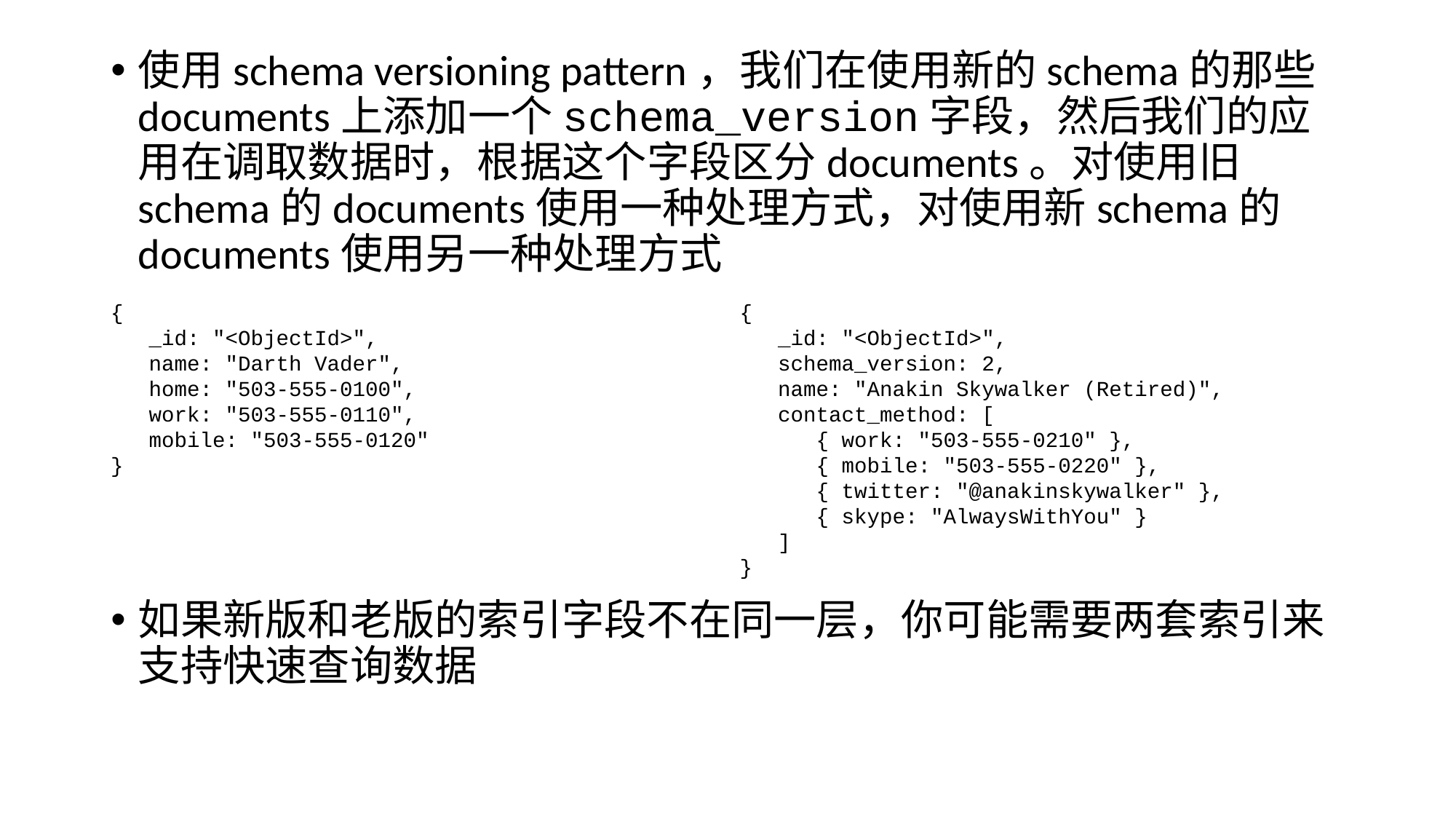

使用schema versioning pattern，我们在使用新的schema的那些documents上添加一个schema_version字段，然后我们的应用在调取数据时，根据这个字段区分documents。对使用旧schema的documents使用一种处理方式，对使用新schema的documents使用另一种处理方式

如果新版和老版的索引字段不在同一层，你可能需要两套索引来支持快速查询数据
{
   _id: "<ObjectId>",
   name: "Darth Vader",
   home: "503-555-0100",
   work: "503-555-0110",
   mobile: "503-555-0120"
}
{
   _id: "<ObjectId>",
   schema_version: 2,
   name: "Anakin Skywalker (Retired)",
   contact_method: [
      { work: "503-555-0210" },
      { mobile: "503-555-0220" },
      { twitter: "@anakinskywalker" },
      { skype: "AlwaysWithYou" }
   ]
}